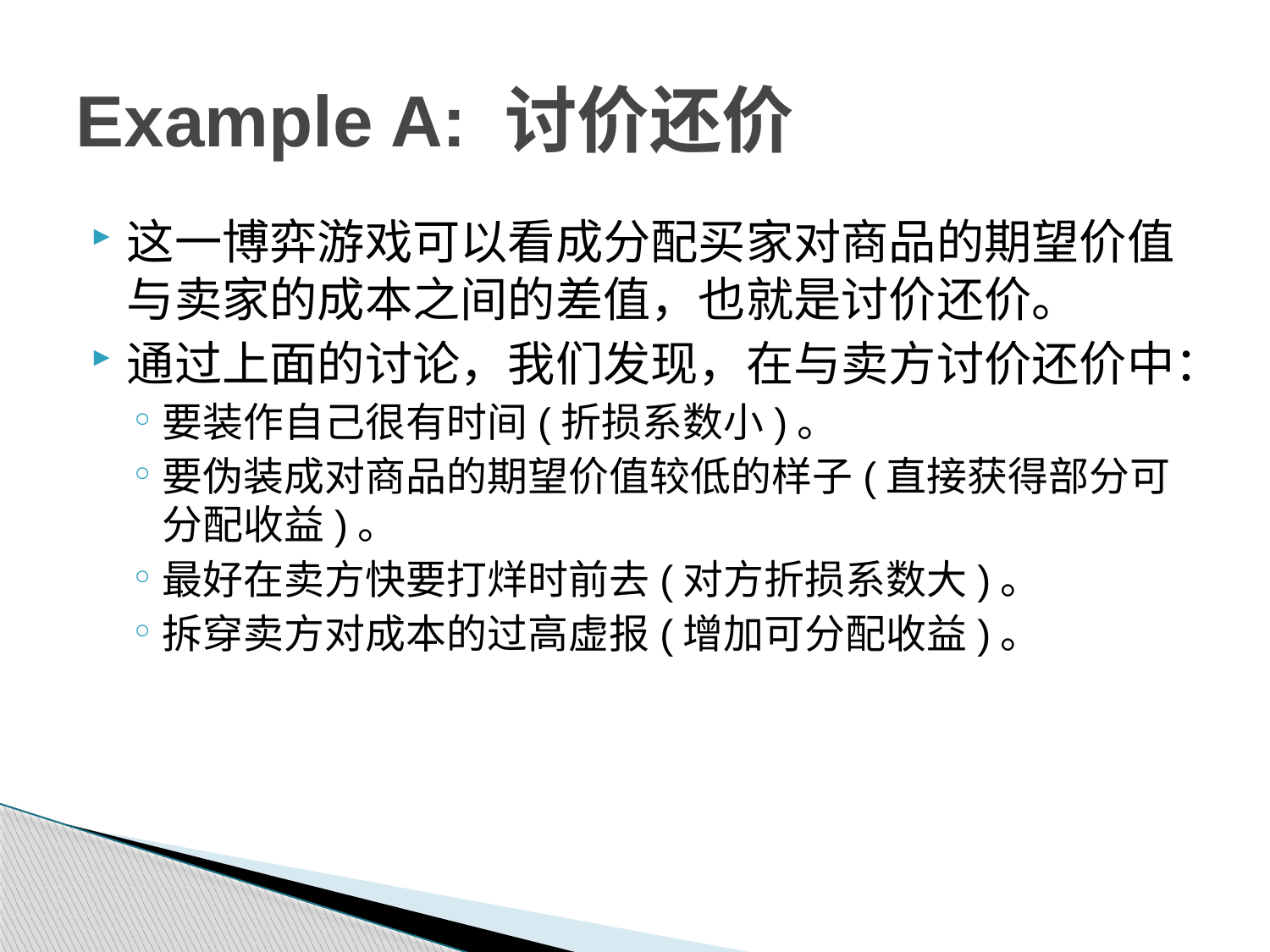

# Example A: 讨价还价
这一博弈游戏可以看成分配买家对商品的期望价值与卖家的成本之间的差值，也就是讨价还价。
通过上面的讨论，我们发现，在与卖方讨价还价中：
要装作自己很有时间(折损系数小)。
要伪装成对商品的期望价值较低的样子(直接获得部分可分配收益)。
最好在卖方快要打烊时前去(对方折损系数大)。
拆穿卖方对成本的过高虚报(增加可分配收益)。